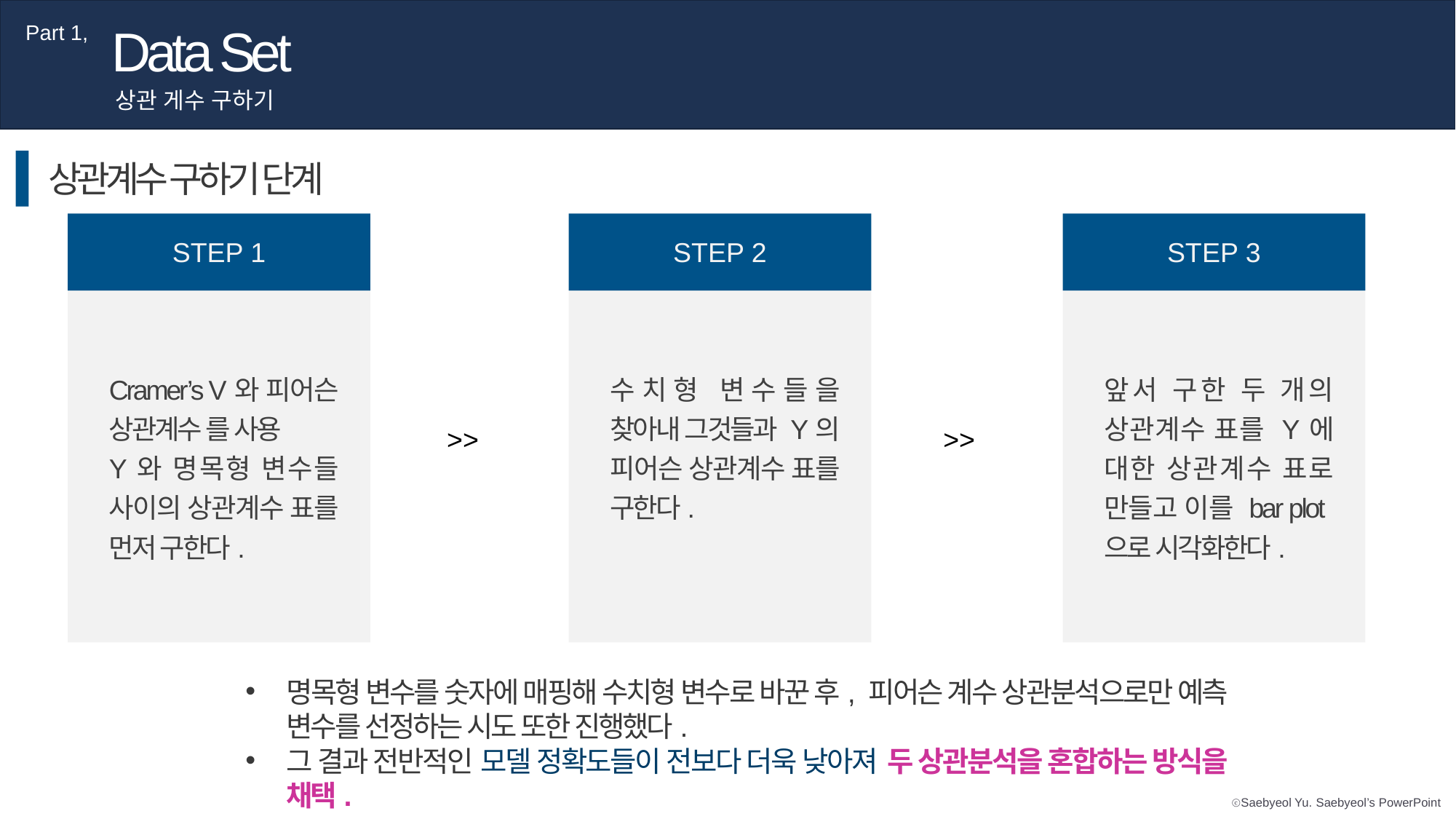

Data Set
Part 1,
상관 게수 구하기

상관계수 구하기 단계

STEP 1
STEP 2
STEP 3
Cramer’s V와 피어슨 상관계수 를 사용
Y와 명목형 변수들 사이의 상관계수 표를 먼저 구한다.
수치형 변수들을 찾아내 그것들과 Y의 피어슨 상관계수 표를 구한다.
앞서 구한 두 개의 상관계수 표를 Y에 대한 상관계수 표로 만들고 이를 bar plot으로 시각화한다.
>>
>>
명목형 변수를 숫자에 매핑해 수치형 변수로 바꾼 후, 피어슨 계수 상관분석으로만 예측 변수를 선정하는 시도 또한 진행했다.
그 결과 전반적인 모델 정확도들이 전보다 더욱 낮아져 두 상관분석을 혼합하는 방식을 채택.